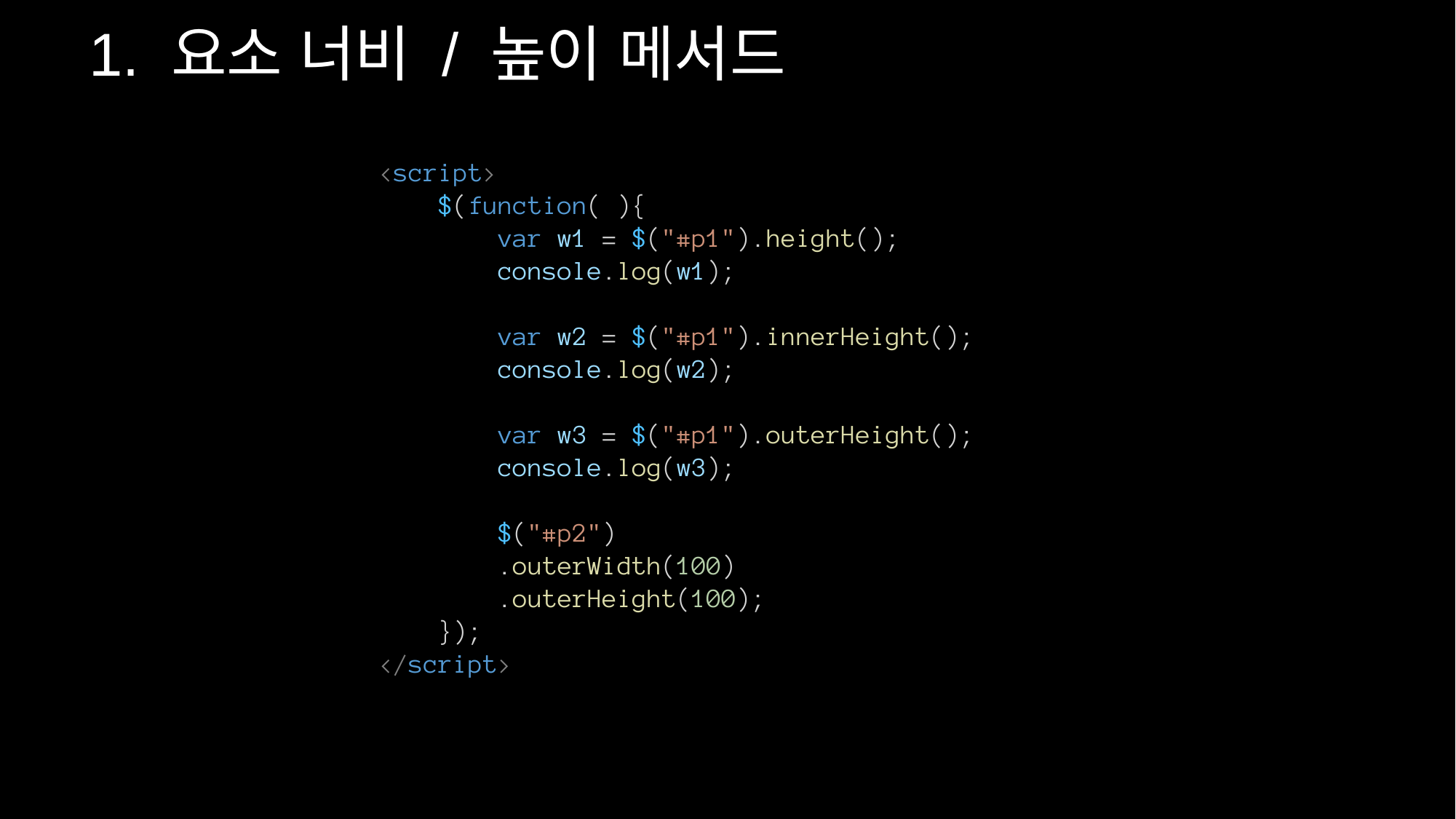

1. 요소 너비 / 높이 메서드
<script>
    $(function( ){
        var w1 = $("#p1").height();
        console.log(w1);
        var w2 = $("#p1").innerHeight();
        console.log(w2);
        var w3 = $("#p1").outerHeight();
        console.log(w3);
        $("#p2")
        .outerWidth(100)
        .outerHeight(100);
    });
</script>